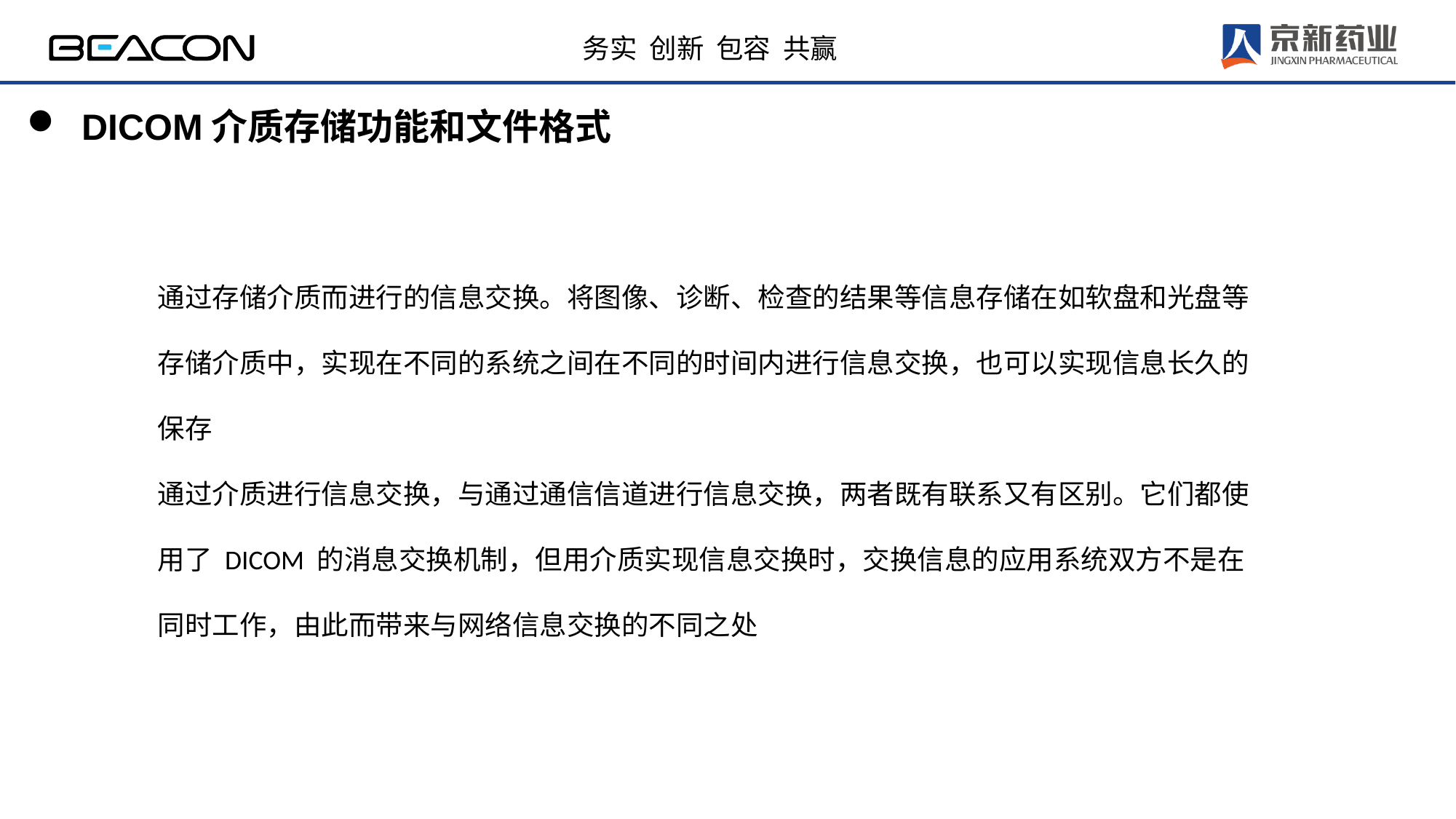

DICOM介质存储功能和文件格式
通过存储介质而进行的信息交换。将图像、诊断、检查的结果等信息存储在如软盘和光盘等存储介质中，实现在不同的系统之间在不同的时间内进行信息交换，也可以实现信息长久的保存
通过介质进行信息交换，与通过通信信道进行信息交换，两者既有联系又有区别。它们都使用了 DICOM 的消息交换机制，但用介质实现信息交换时，交换信息的应用系统双方不是在同时工作，由此而带来与网络信息交换的不同之处